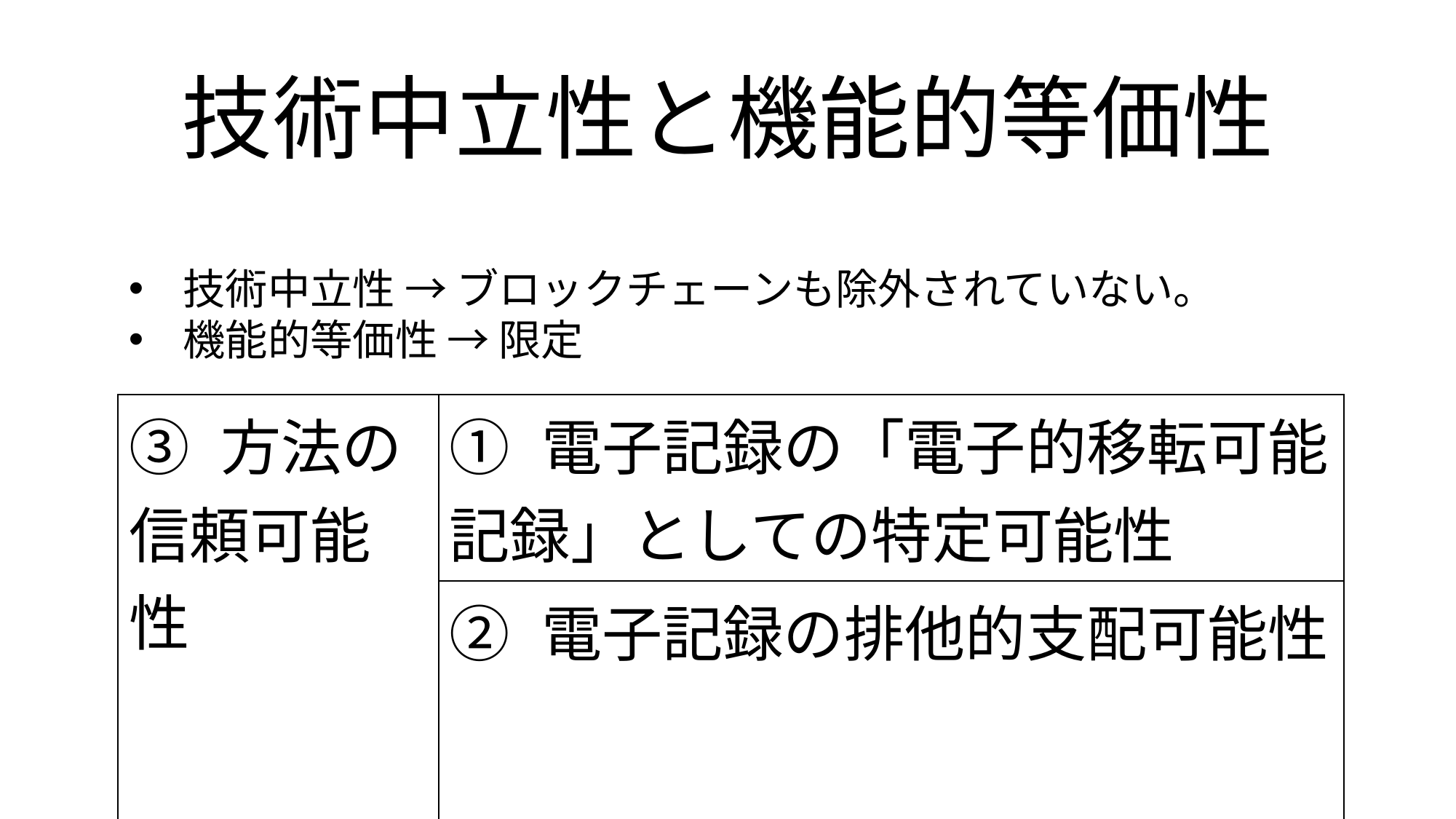

# 技術中立性と機能的等価性
技術中立性 → ブロックチェーンも除外されていない。
機能的等価性 → 限定
| ③ 方法の信頼可能性 | ① 電子記録の「電子的移転可能記録」としての特定可能性 |
| --- | --- |
|  | ② 電子記録の排他的支配可能性 |